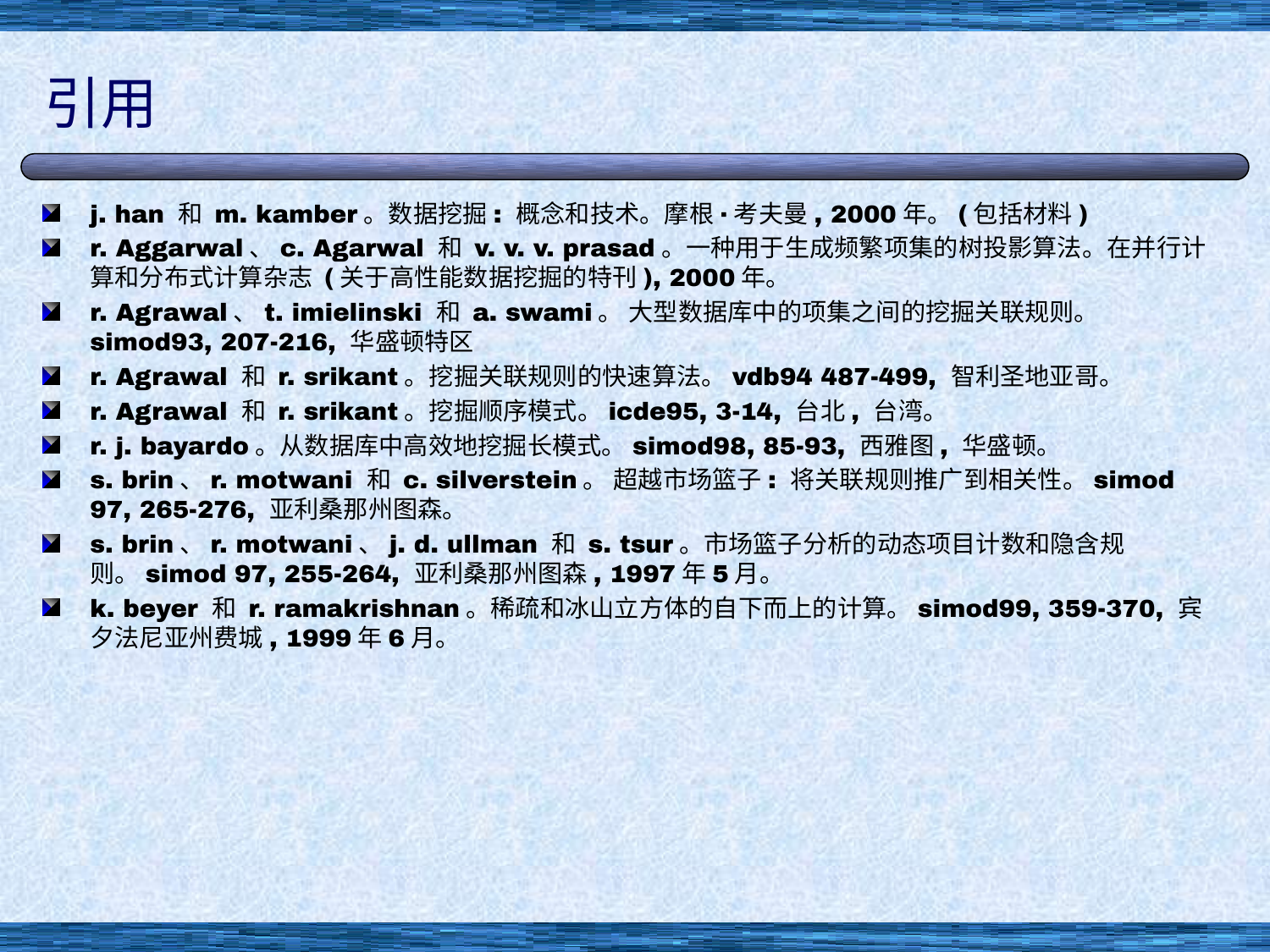

# 引用
j. han 和 m. kamber。数据挖掘: 概念和技术。摩根·考夫曼, 2000年。(包括材料)
r. Aggarwal、c. Agarwal 和 v. v. v. prasad。一种用于生成频繁项集的树投影算法。在并行计算和分布式计算杂志 (关于高性能数据挖掘的特刊), 2000年。
r. Agrawal、t. imielinski 和 a. swami。 大型数据库中的项集之间的挖掘关联规则。 simod93, 207-216, 华盛顿特区
r. Agrawal 和 r. srikant。挖掘关联规则的快速算法。vdb94 487-499, 智利圣地亚哥。
r. Agrawal 和 r. srikant。挖掘顺序模式。icde95, 3-14, 台北, 台湾。
r. j. bayardo。从数据库中高效地挖掘长模式。simod98, 85-93, 西雅图, 华盛顿。
s. brin、r. motwani 和 c. silverstein。 超越市场篮子: 将关联规则推广到相关性。simod 97, 265-276, 亚利桑那州图森。
s. brin、r. motwani、j. d. ullman 和 s. tsur。市场篮子分析的动态项目计数和隐含规则。simod 97, 255-264, 亚利桑那州图森, 1997年5月。
k. beyer 和 r. ramakrishnan。稀疏和冰山立方体的自下而上的计算。simod99, 359-370, 宾夕法尼亚州费城, 1999年6月。